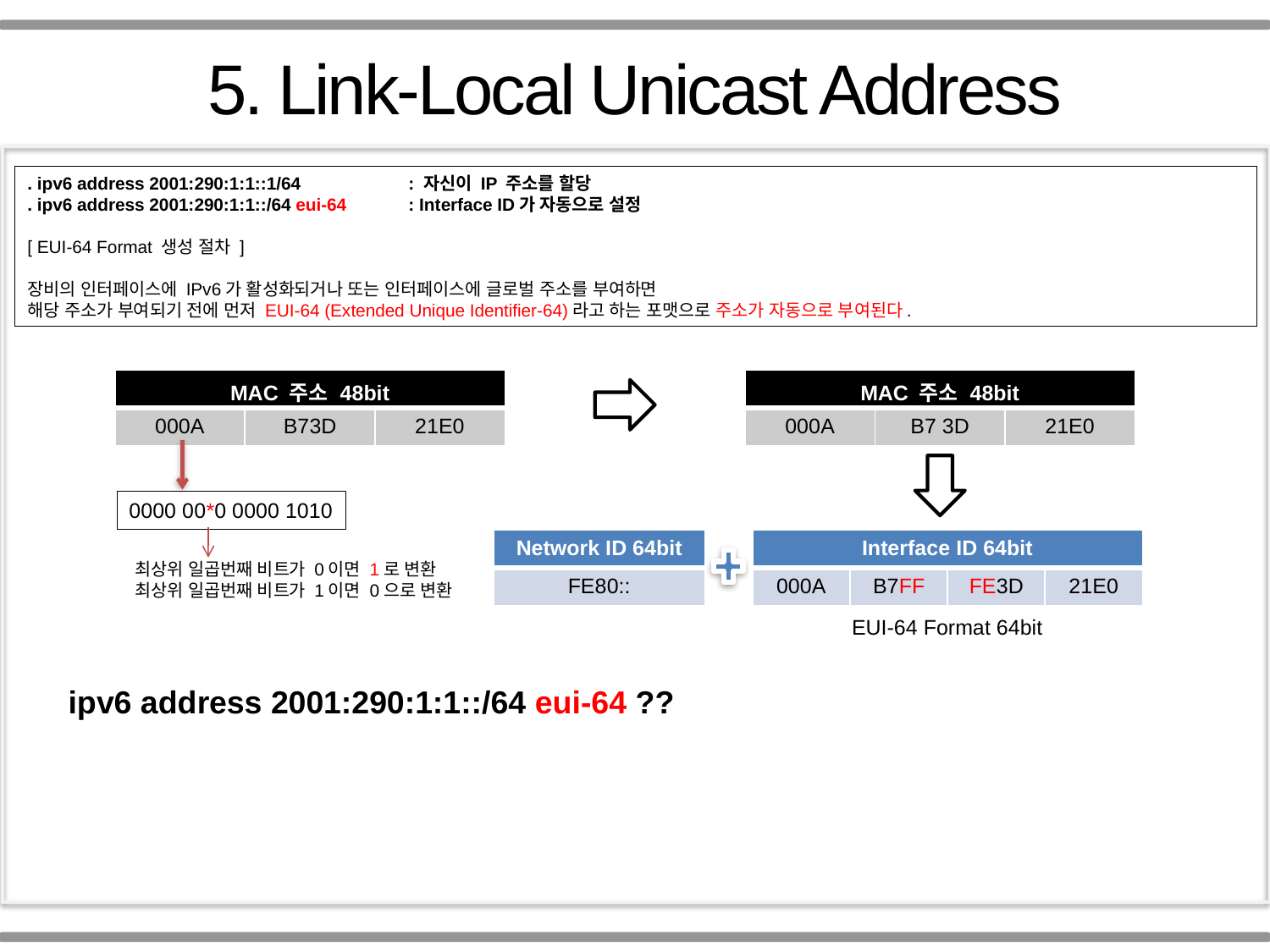

Part 01

5. Link-Local Unicast Address

. ipv6 address 2001:290:1:1::1/64	: 자신이 IP 주소를 할당
. ipv6 address 2001:290:1:1::/64 eui-64	: Interface ID가 자동으로 설정

[ EUI-64 Format 생성 절차 ]

장비의 인터페이스에 IPv6가 활성화되거나 또는 인터페이스에 글로벌 주소를 부여하면
해당 주소가 부여되기 전에 먼저 EUI-64 (Extended Unique Identifier-64)라고 하는 포맷으로 주소가 자동으로 부여된다.
| MAC 주소 48bit |  |  |
| --- | --- | --- |
| 000A | B73D | 21E0 |
| MAC 주소 48bit |  |  |
| --- | --- | --- |
| 000A | B7 3D | 21E0 |

0000 00*0 0000 1010
| Network ID 64bit |
| --- |
| FE80:: |
| Interface ID 64bit |  |  |  |
| --- | --- | --- | --- |
| 000A | B7FF | FE3D | 21E0 |

최상위 일곱번째 비트가 0이면 1로 변환
최상위 일곱번째 비트가 1이면 0으로 변환
EUI-64 Format 64bit
ipv6 address 2001:290:1:1::/64 eui-64 ??